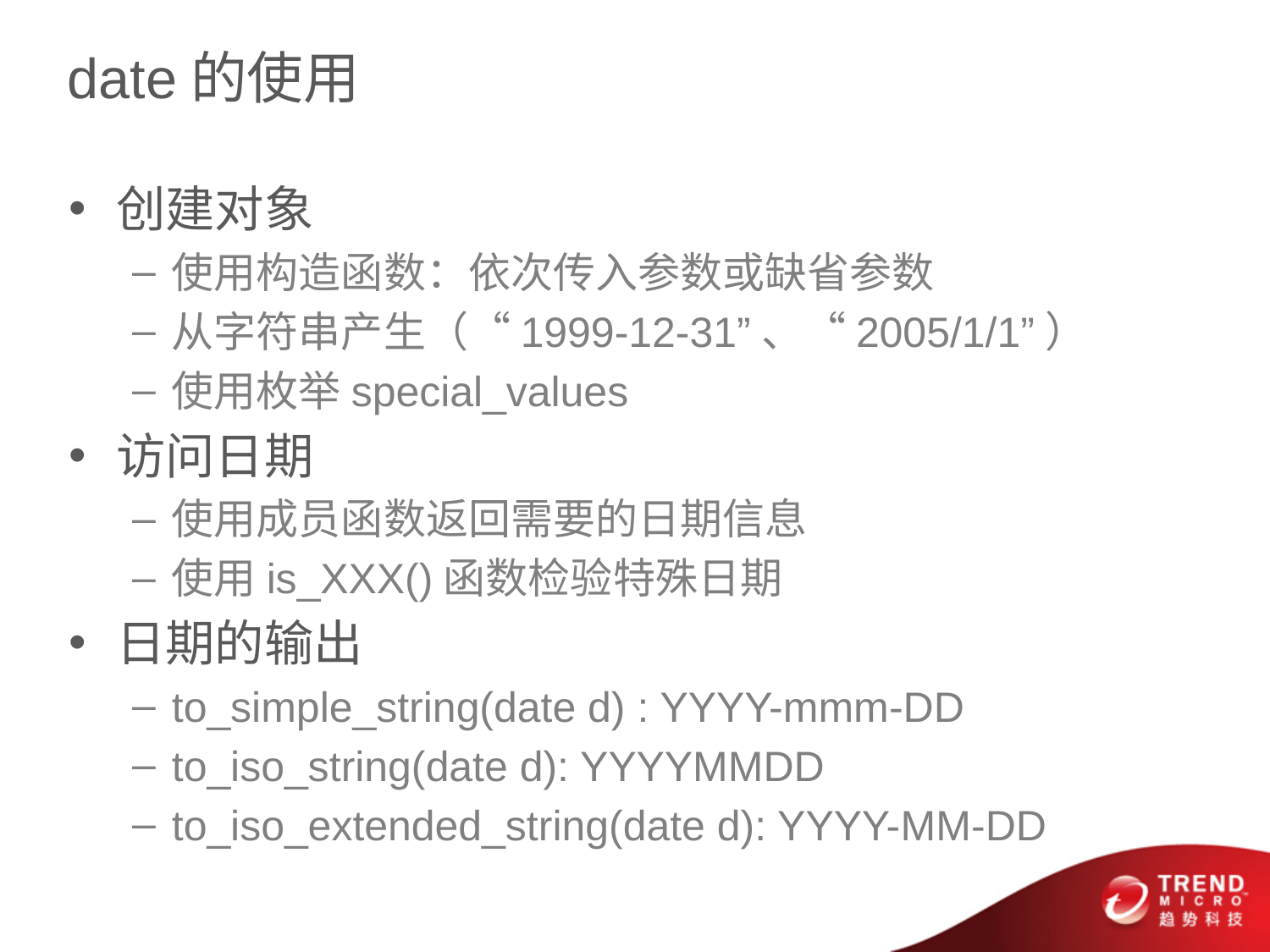

# date的使用
创建对象
使用构造函数：依次传入参数或缺省参数
从字符串产生（“1999-12-31”、“2005/1/1”）
使用枚举special_values
访问日期
使用成员函数返回需要的日期信息
使用is_XXX()函数检验特殊日期
日期的输出
to_simple_string(date d) : YYYY-mmm-DD
to_iso_string(date d): YYYYMMDD
to_iso_extended_string(date d): YYYY-MM-DD